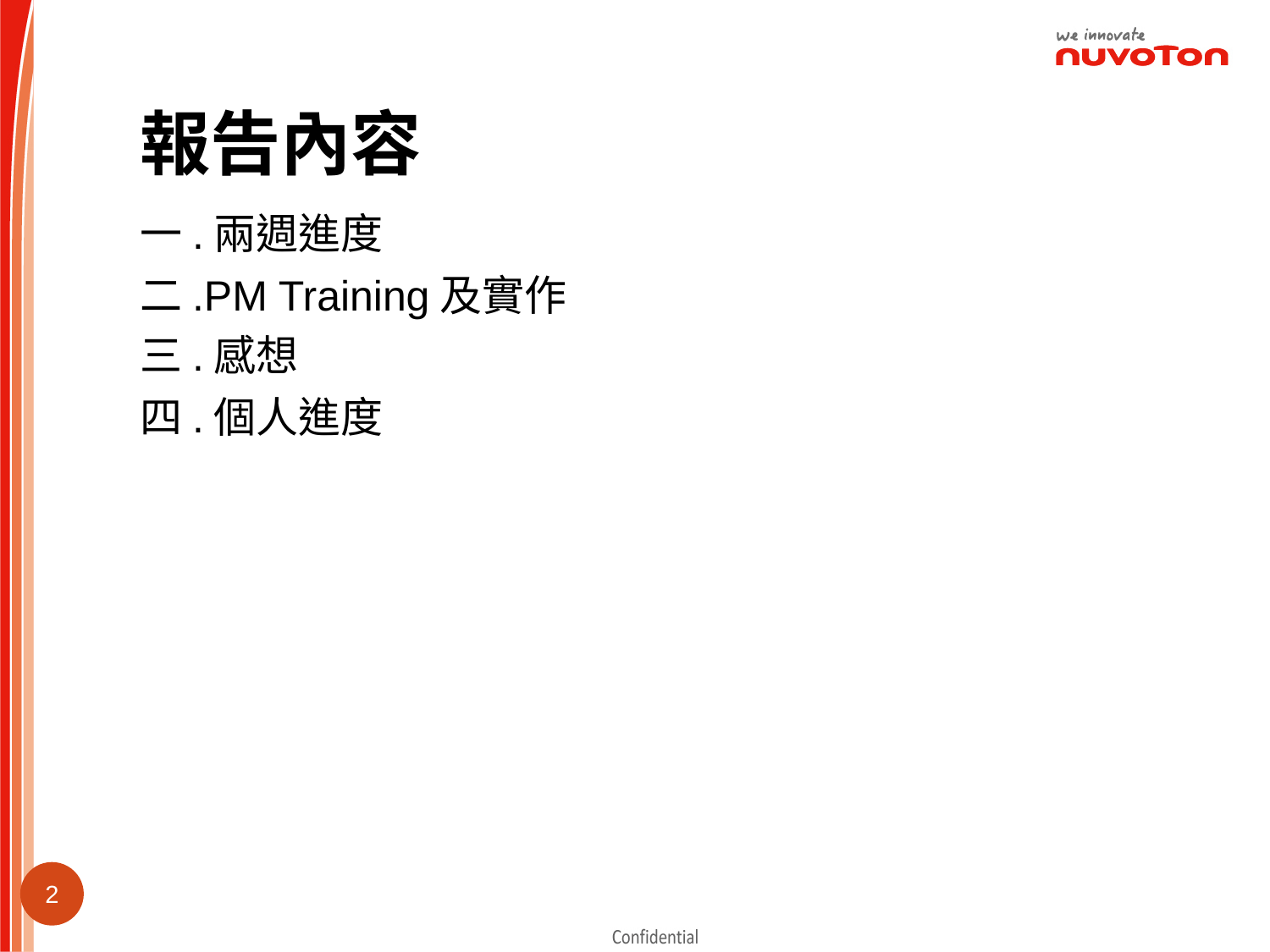

# 報告內容
一.兩週進度
二.PM Training及實作
三.感想
四.個人進度

2